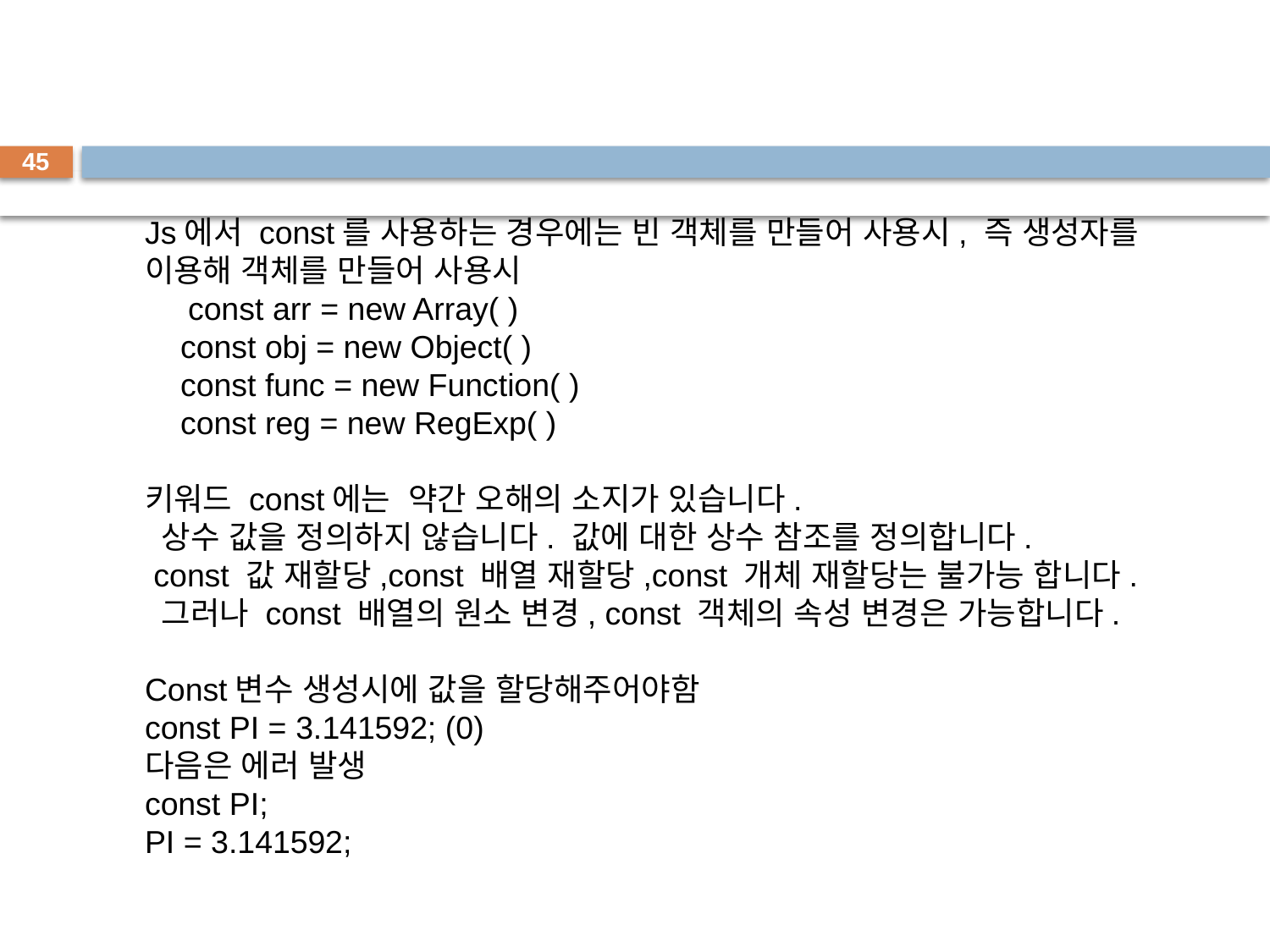

#
45
Js에서 const를 사용하는 경우에는 빈 객체를 만들어 사용시, 즉 생성자를
이용해 객체를 만들어 사용시
    const arr = new Array( )
    const obj = new Object( )
    const func = new Function( )
    const reg = new RegExp( )

키워드 const에는  약간 오해의 소지가 있습니다.
 상수 값을 정의하지 않습니다. 값에 대한 상수 참조를 정의합니다.
 const 값 재할당,const 배열 재할당,const 개체 재할당는 불가능 합니다.
 그러나 const 배열의 원소 변경, const 객체의 속성 변경은 가능합니다.

Const변수 생성시에 값을 할당해주어야함
const PI = 3.141592; (0)
다음은 에러 발생
const PI;
PI = 3.141592;